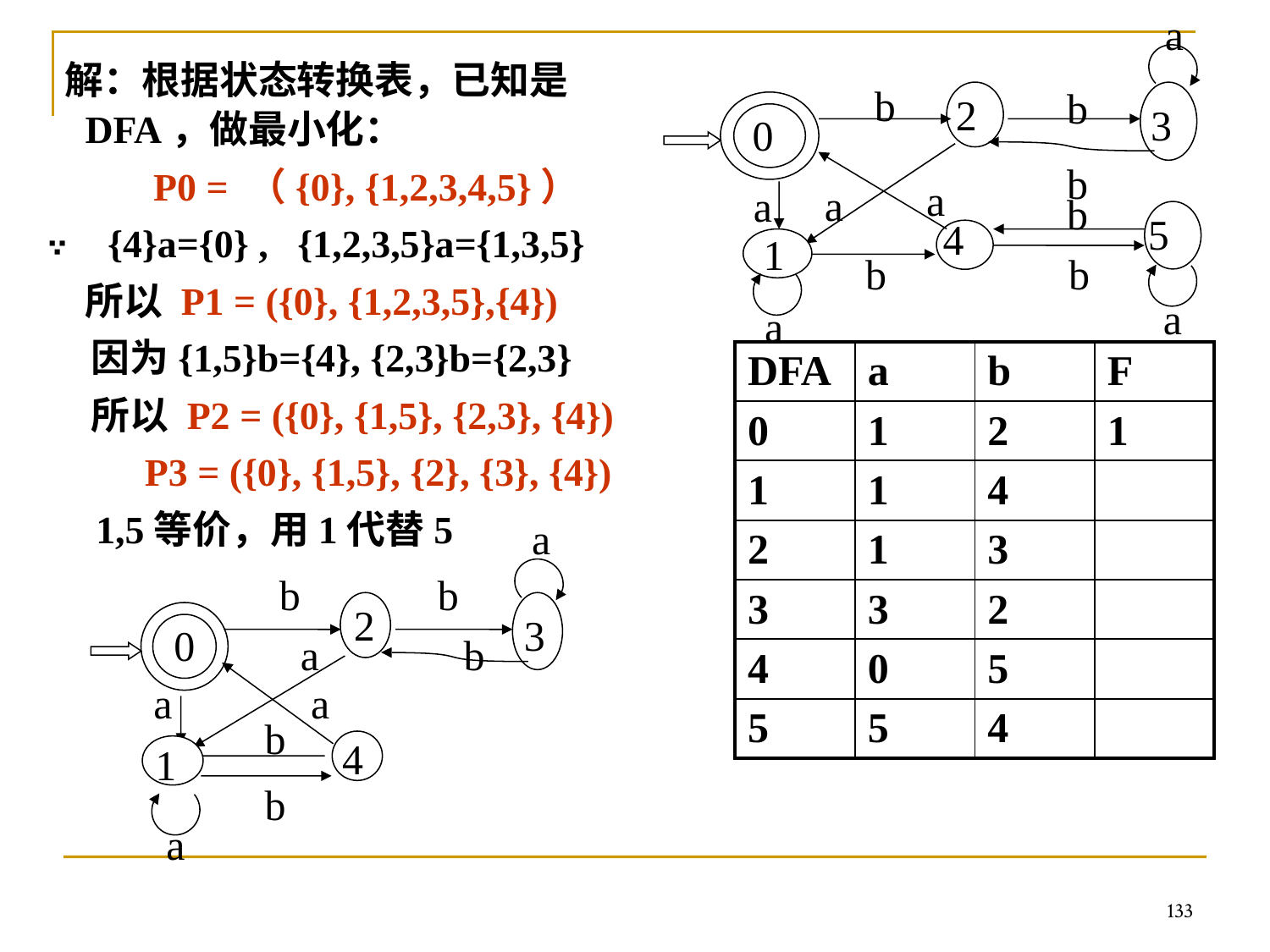

a

b
b

2

3
0

b

a
a
a
b

5

4

1

b
b

a
a
  解：根据状态转换表，已知是DFA，做最小化：
	       P0 = （{0}, {1,2,3,4,5}）
 ∵    {4}a={0} ,   {1,2,3,5}a={1,3,5}
	所以 P1 = ({0}, {1,2,3,5},{4})
     因为{1,5}b={4}, {2,3}b={2,3}
     所以 P2 = ({0}, {1,5}, {2,3}, {4})
           P3 = ({0}, {1,5}, {2}, {3}, {4})
      1,5等价，用1代替5
| DFA | a | b | F |
| --- | --- | --- | --- |
| 0 | 1 | 2 | 1 |
| 1 | 1 | 4 |  |
| 2 | 1 | 3 |  |
| 3 | 3 | 2 |  |
| 4 | 0 | 5 |  |
| 5 | 5 | 4 |  |
a

b
b

2

3
0
a
b

a
a

b
4

 1

b

a
133